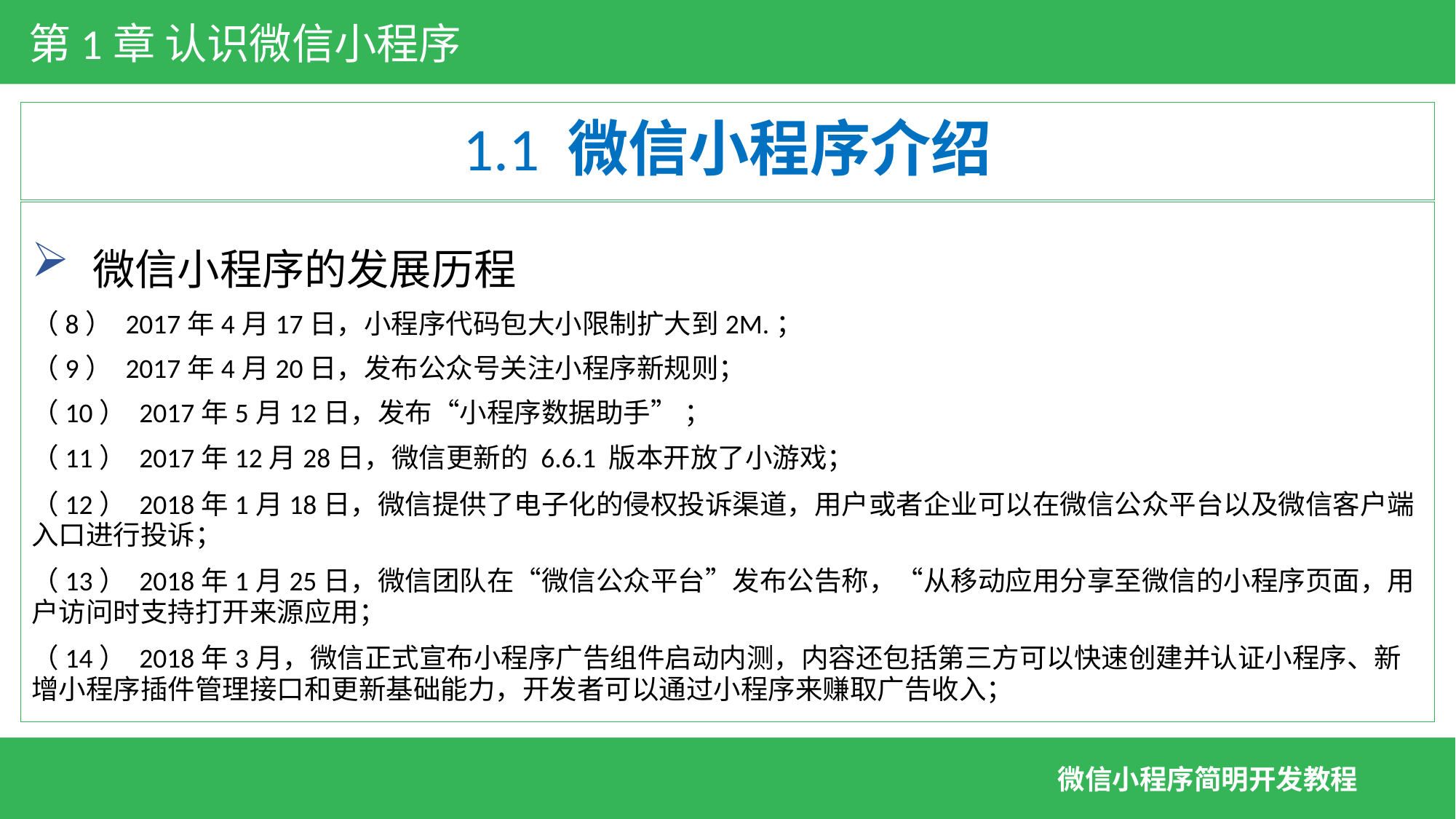

第1章 认识微信小程序

# 1.1 微信小程序介绍
 微信小程序的发展历程
（8） 2017年4月17日，小程序代码包大小限制扩大到2M.；
（9） 2017年4月20日，发布公众号关注小程序新规则；
（10） 2017年5月12日，发布“小程序数据助手” ；
（11） 2017年12月28日，微信更新的 6.6.1 版本开放了小游戏；
（12） 2018年1月18日，微信提供了电子化的侵权投诉渠道，用户或者企业可以在微信公众平台以及微信客户端入口进行投诉；
（13） 2018年1月25日，微信团队在“微信公众平台”发布公告称，“从移动应用分享至微信的小程序页面，用户访问时支持打开来源应用；
（14） 2018年3月，微信正式宣布小程序广告组件启动内测，内容还包括第三方可以快速创建并认证小程序、新增小程序插件管理接口和更新基础能力，开发者可以通过小程序来赚取广告收入；

微信小程序简明开发教程